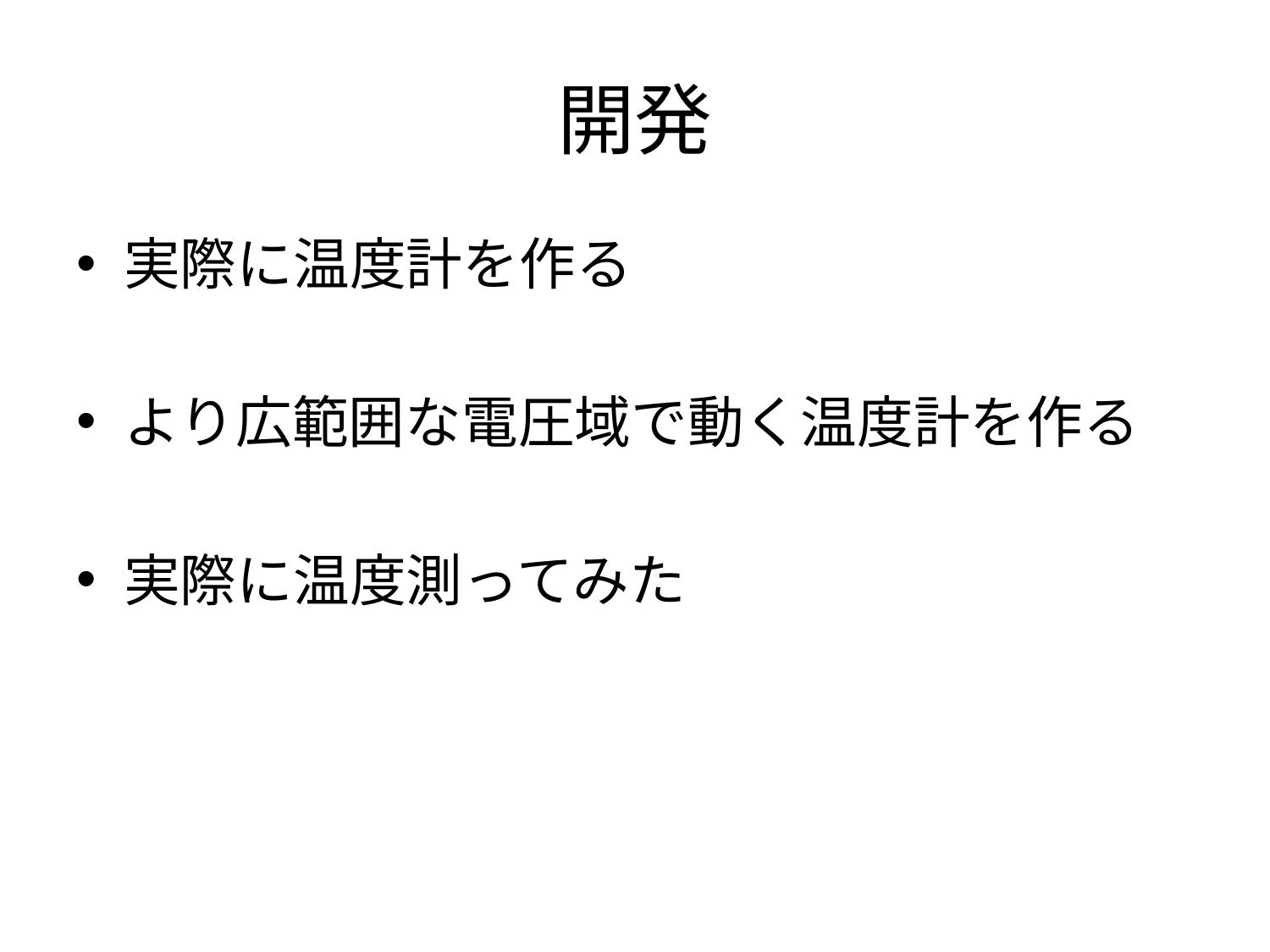

# 開発
実際に温度計を作る

より広範囲な電圧域で動く温度計を作る

実際に温度測ってみた